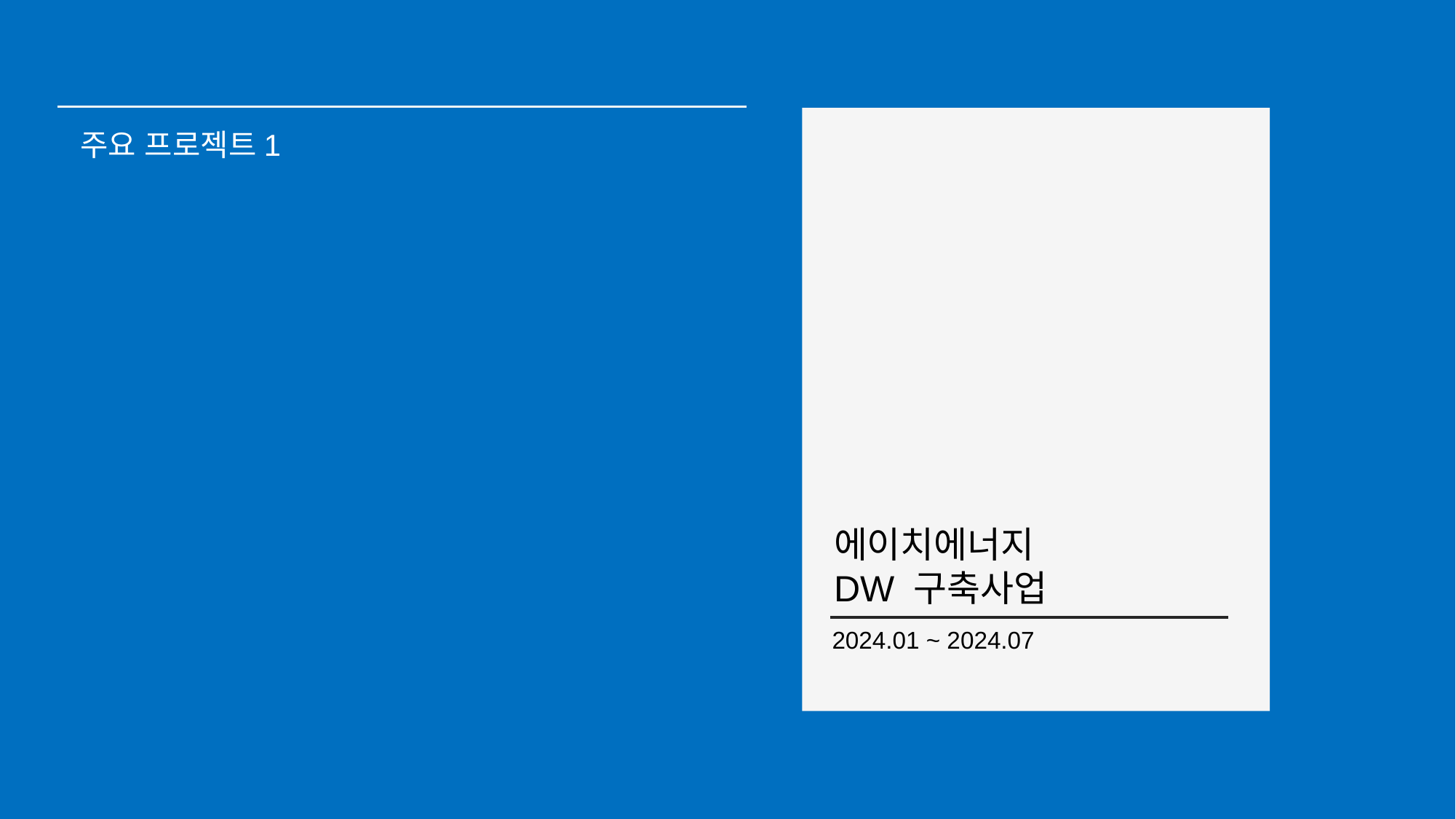

주요 프로젝트1
에이치에너지
DW 구축사업
2024.01 ~ 2024.07